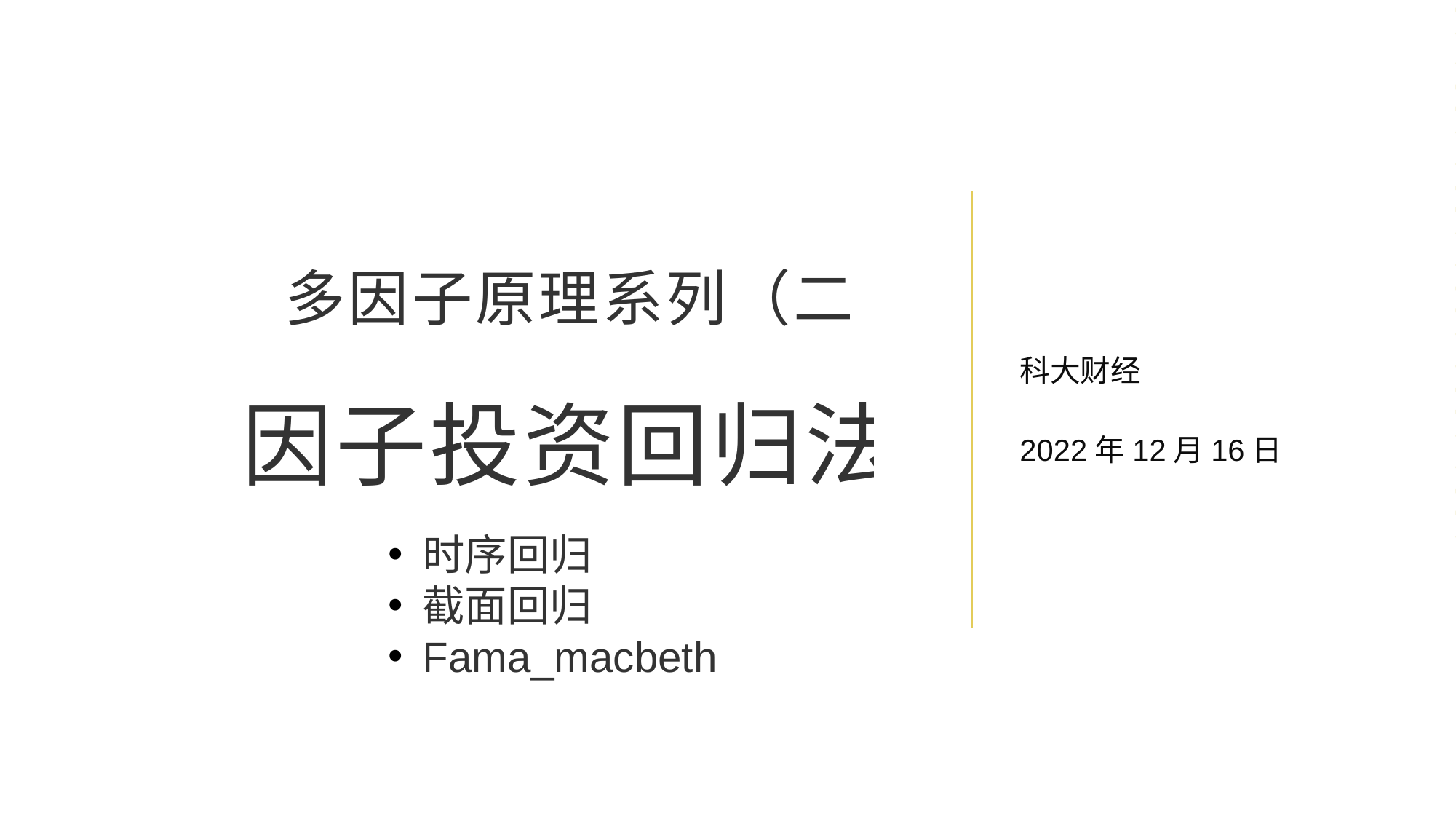

# 多因子原理系列（二） 因子投资回归法
科大财经

2022年12月16日
时序回归
截面回归
Fama_macbeth